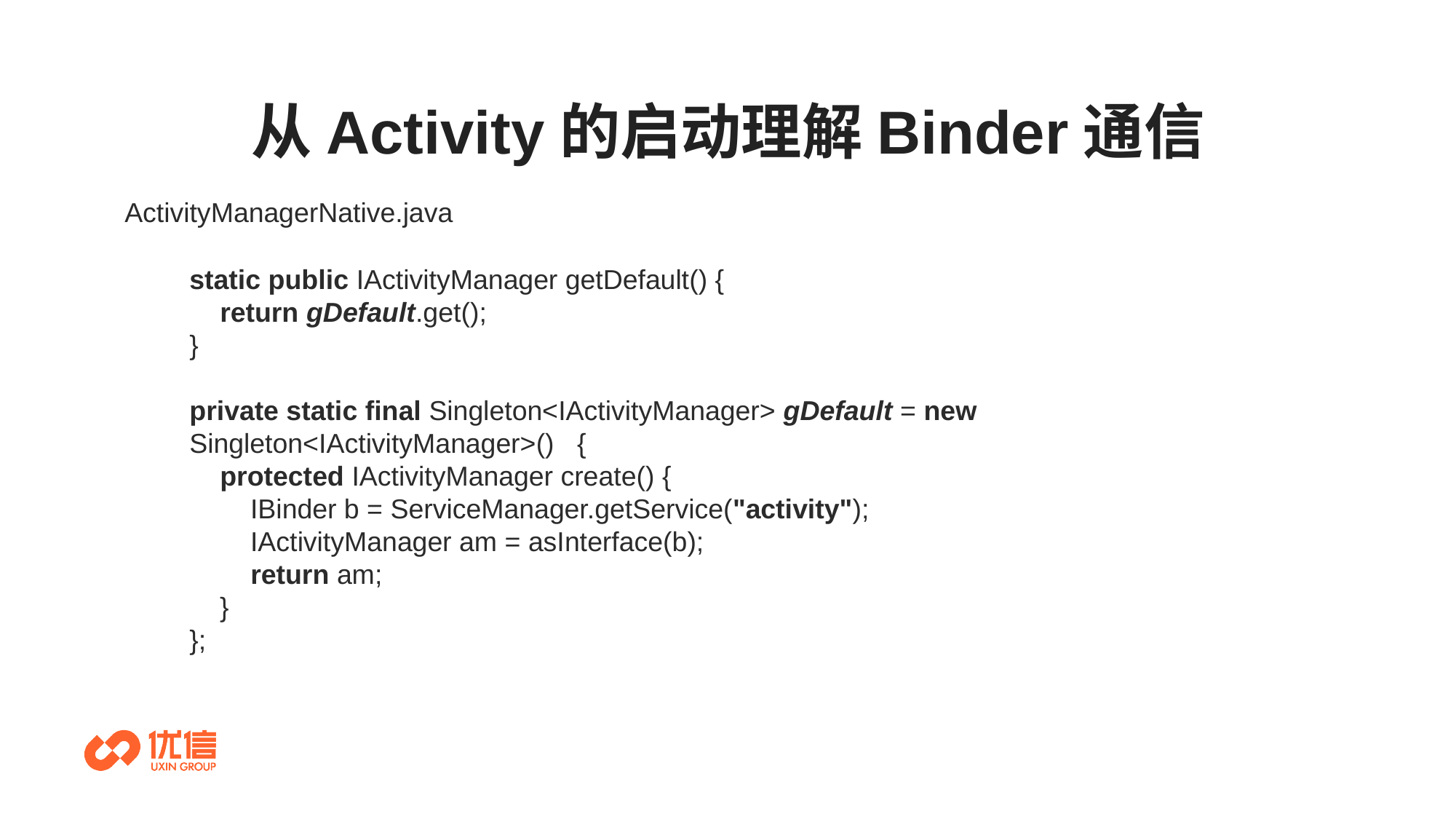

从Activity的启动理解Binder通信
ActivityManagerNative.java
static public IActivityManager getDefault() {
    return gDefault.get();
}
private static final Singleton<IActivityManager> gDefault = new Singleton<IActivityManager>()   {
    protected IActivityManager create() {
        IBinder b = ServiceManager.getService("activity");
        IActivityManager am = asInterface(b);
        return am;
    }
};